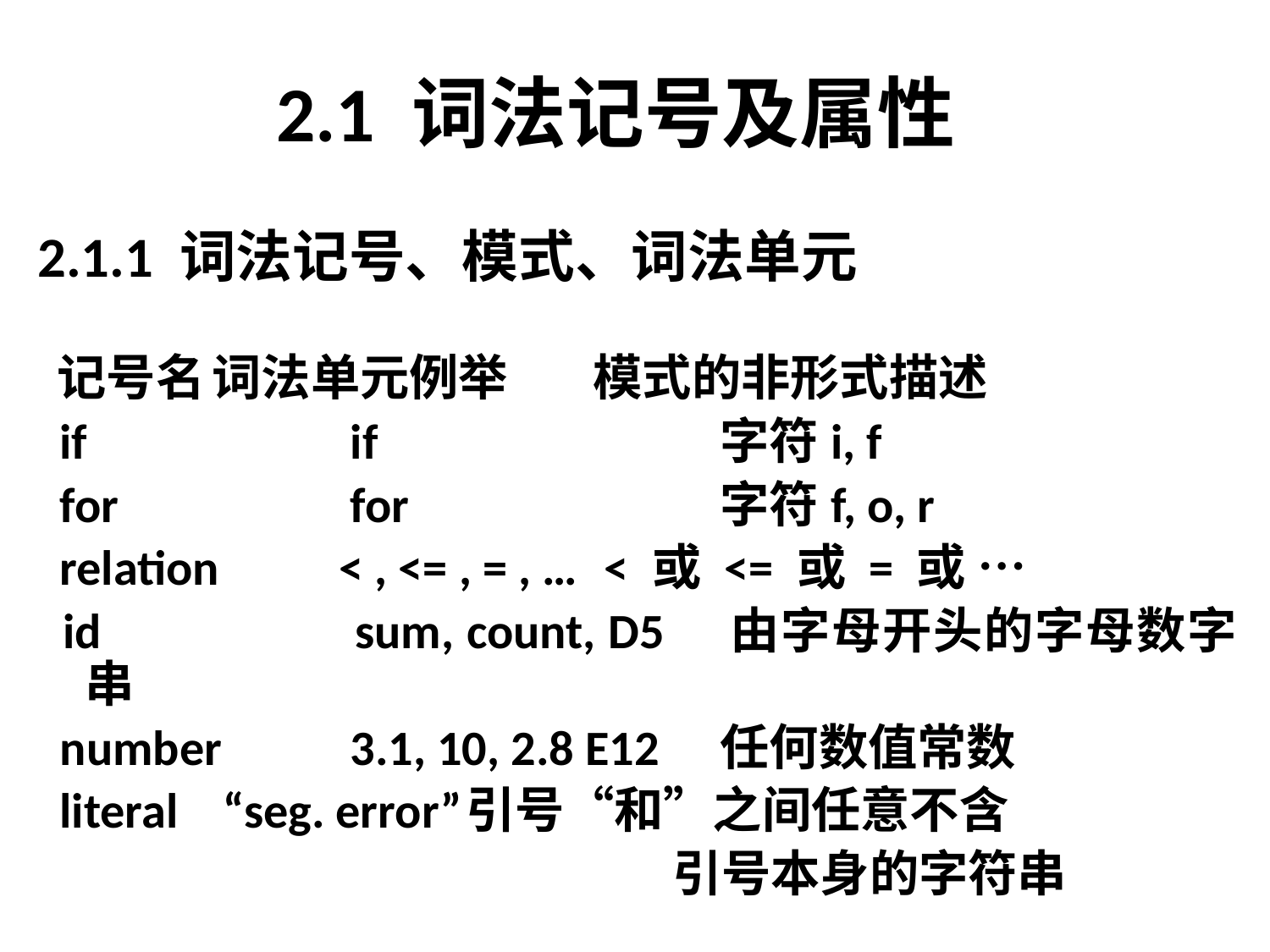

# 2.1 词法记号及属性
2.1.1 词法记号、模式、词法单元

 记号名	词法单元例举	模式的非形式描述
  if		 if 			字符i, f
  for		 for			字符f, o, r
  relation 	< , <= , = , …	 < 或 <= 或 = 或 …
  id		 sum, count, D5	由字母开头的字母数字串
  number	 3.1, 10, 2.8 E12	任何数值常数
  literal	 “seg. error”	引号“和”之间任意不含
					      引号本身的字符串